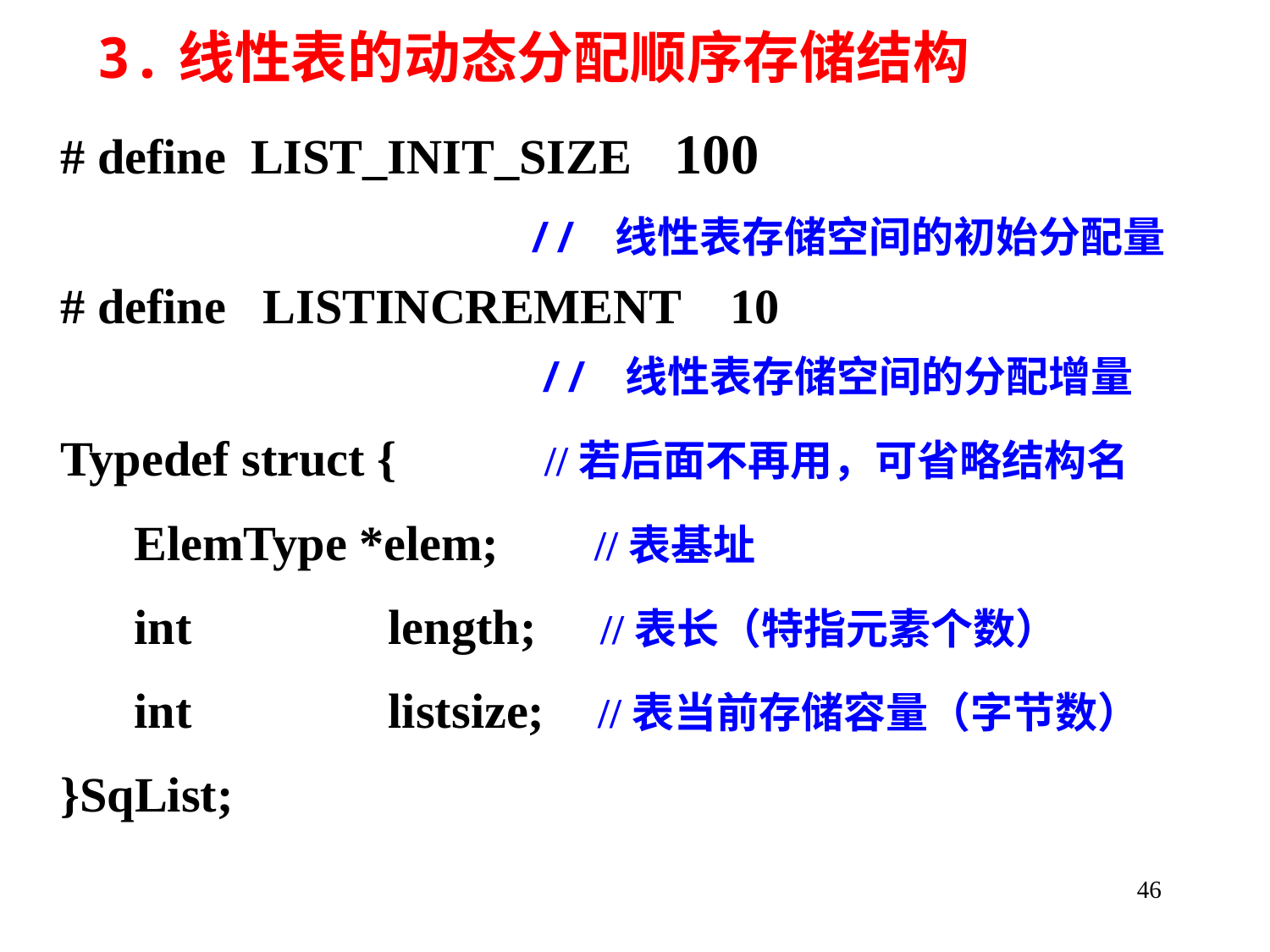

# 3.线性表的动态分配顺序存储结构
# define  LIST_INIT_SIZE   100
                                 // 线性表存储空间的初始分配量
# define   LISTINCREMENT    10
                                       // 线性表存储空间的分配增量
Typedef struct {              //若后面不再用，可省略结构名
       ElemType *elem;         //表基址
       int                length;      //表长（特指元素个数）
       int                listsize;     //表当前存储容量（字节数）
}SqList;

46